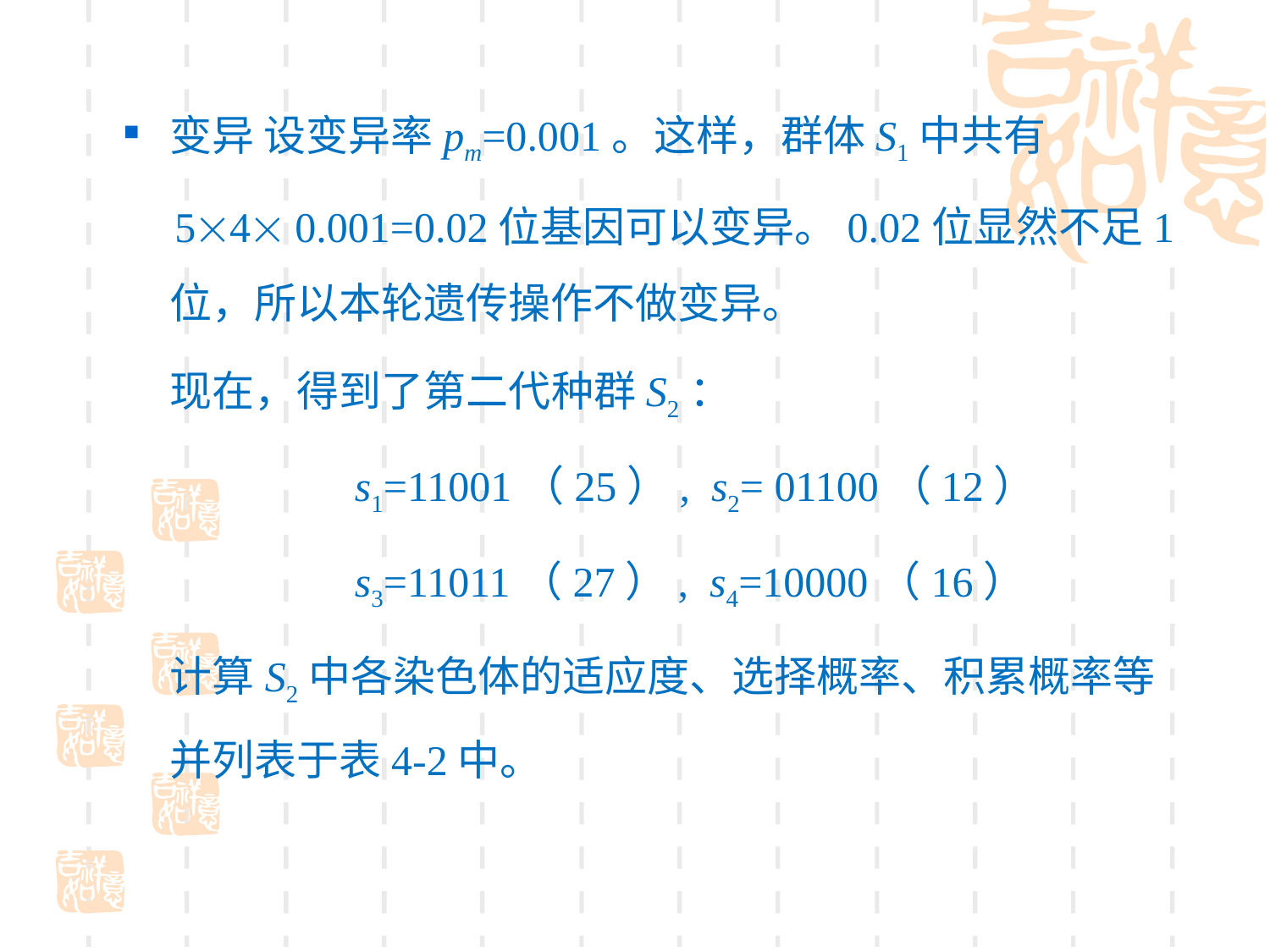

变异 设变异率pm=0.001。这样，群体S1中共有
     5×4× 0.001=0.02位基因可以变异。0.02位显然不足1位，所以本轮遗传操作不做变异。
    现在，得到了第二代种群S2：
                      s1=11001（25）,  s2= 01100（12）
                      s3=11011（27）,  s4=10000（16）
    计算S2中各染色体的适应度、选择概率、积累概率等并列表于表4-2中。